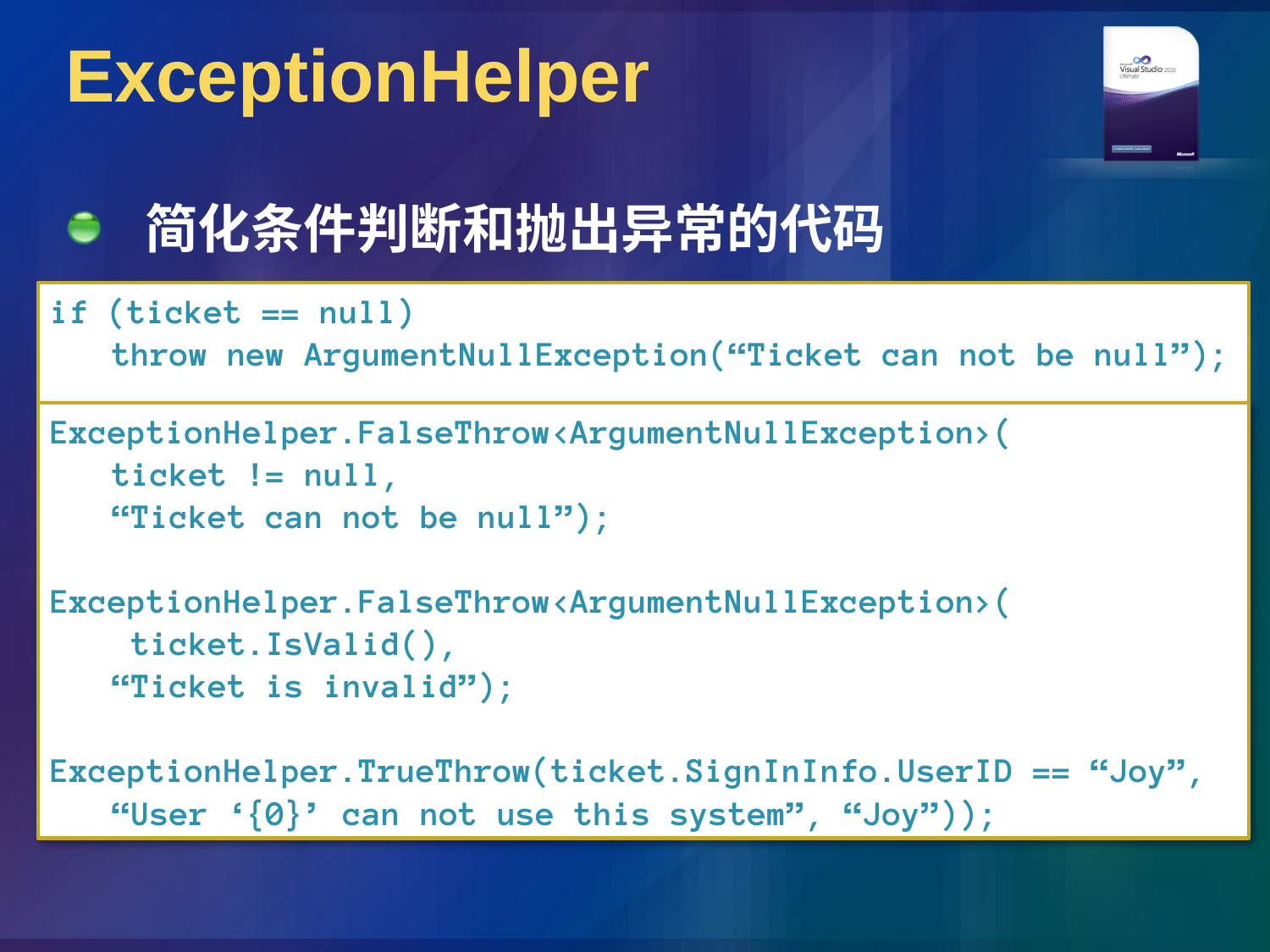

# ExceptionHelper
简化条件判断和抛出异常的代码
if (ticket == null)
	throw new ArgumentNullException(“Ticket can not be null”);

if (ticket.IsValid() == false)
	throw new SystemSupportException(“Ticket is invalid”);

if (ticket.SignInInfo.UserID == “Joy”))
	 throw new SystemSupportException(
		string.Format(“User ‘{0}’ can not use this system”,
			“Joy”));
ExceptionHelper.FalseThrow<ArgumentNullException>(
	ticket != null,
	“Ticket can not be null”);

ExceptionHelper.FalseThrow<ArgumentNullException>(
	 ticket.IsValid(),
	“Ticket is invalid”);

ExceptionHelper.TrueThrow(ticket.SignInInfo.UserID == “Joy”,
	“User ‘{0}’ can not use this system”, “Joy”));